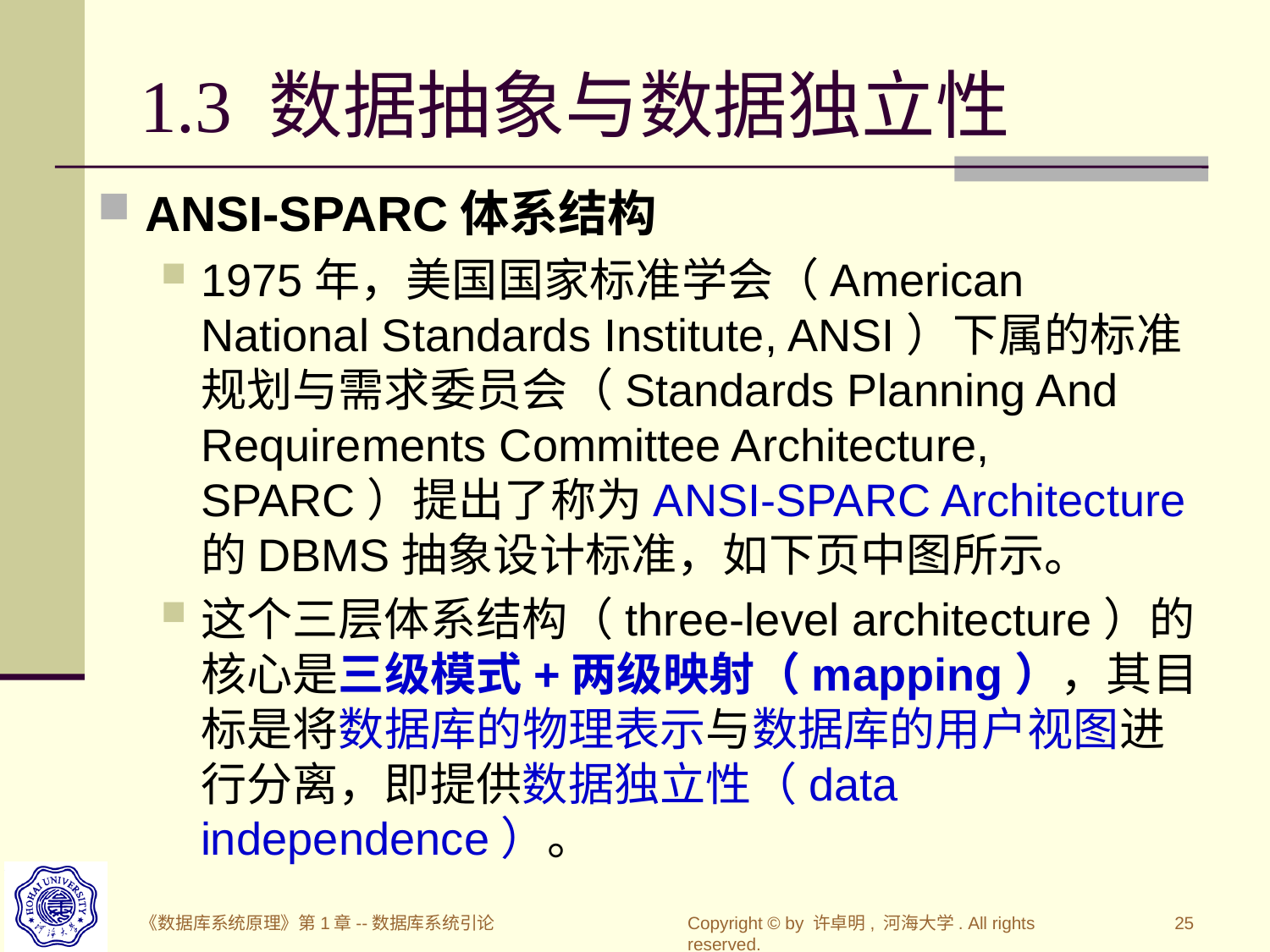

# 1.3 数据抽象与数据独立性
ANSI-SPARC体系结构
1975年，美国国家标准学会（American National Standards Institute, ANSI）下属的标准规划与需求委员会（Standards Planning And Requirements Committee Architecture, SPARC）提出了称为ANSI-SPARC Architecture的DBMS抽象设计标准，如下页中图所示。
这个三层体系结构（three-level architecture）的核心是三级模式+两级映射（mapping），其目标是将数据库的物理表示与数据库的用户视图进行分离，即提供数据独立性（data independence）。
《数据库系统原理》第1章--数据库系统引论
Copyright © by 许卓明, 河海大学. All rights reserved.
25